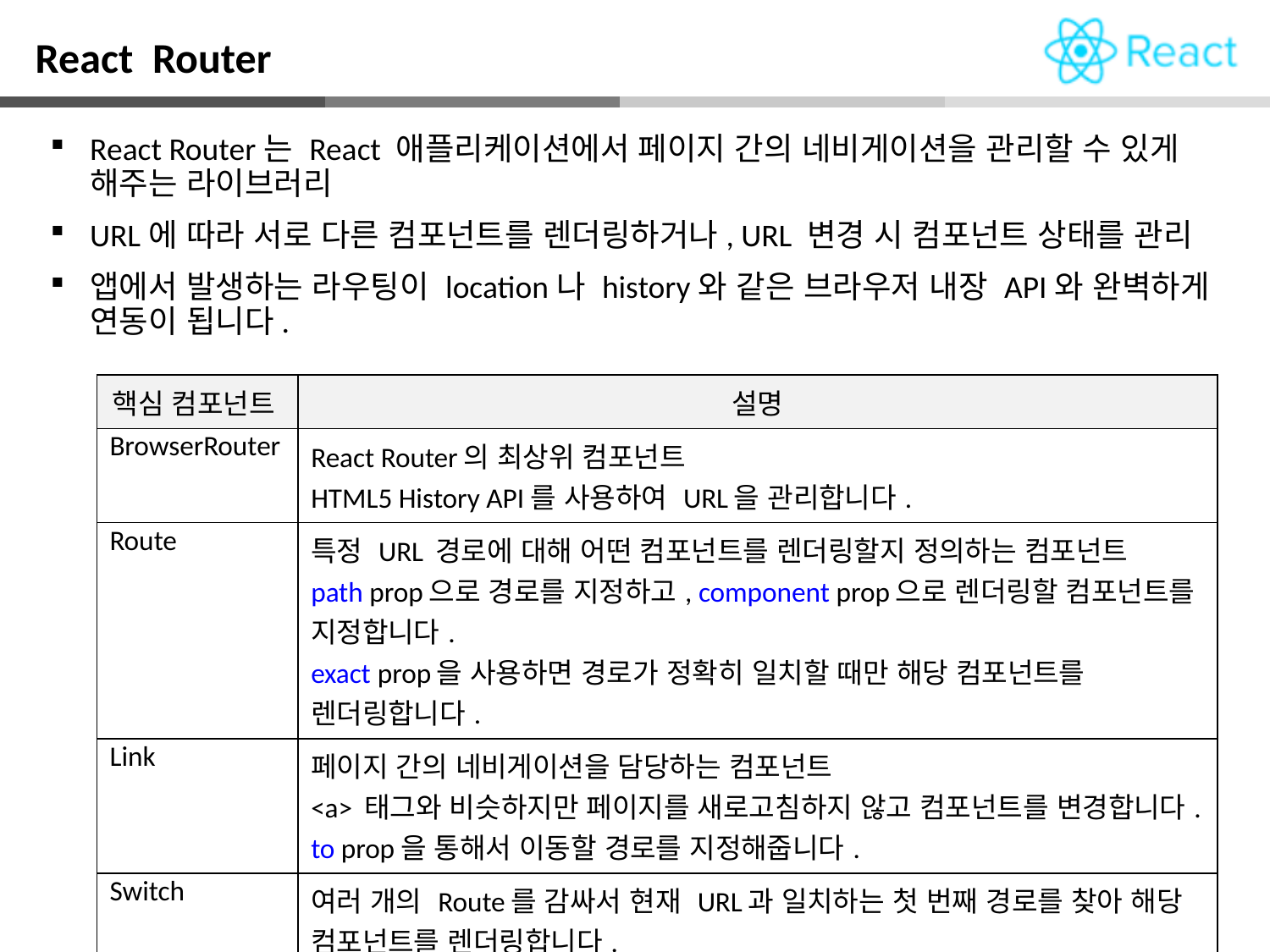

React  Router
React Router는 React 애플리케이션에서 페이지 간의 네비게이션을 관리할 수 있게 해주는 라이브러리
URL에 따라 서로 다른 컴포넌트를 렌더링하거나, URL 변경 시 컴포넌트 상태를 관리
앱에서 발생하는 라우팅이 location나 history와 같은 브라우저 내장 API와 완벽하게 연동이 됩니다.

| 핵심 컴포넌트 | 설명 |
| --- | --- |
| BrowserRouter | React Router의 최상위 컴포넌트 HTML5 History API를 사용하여 URL을 관리합니다. |
| Route | 특정 URL 경로에 대해 어떤 컴포넌트를 렌더링할지 정의하는 컴포넌트 path prop으로 경로를 지정하고, component prop으로 렌더링할 컴포넌트를 지정합니다. exact prop을 사용하면 경로가 정확히 일치할 때만 해당 컴포넌트를 렌더링합니다. |
| Link | 페이지 간의 네비게이션을 담당하는 컴포넌트 <a> 태그와 비슷하지만 페이지를 새로고침하지 않고 컴포넌트를 변경합니다. to prop을 통해서 이동할 경로를 지정해줍니다. |
| Switch | 여러 개의 Route를 감싸서 현재 URL과 일치하는 첫 번째 경로를 찾아 해당 컴포넌트를 렌더링합니다. |